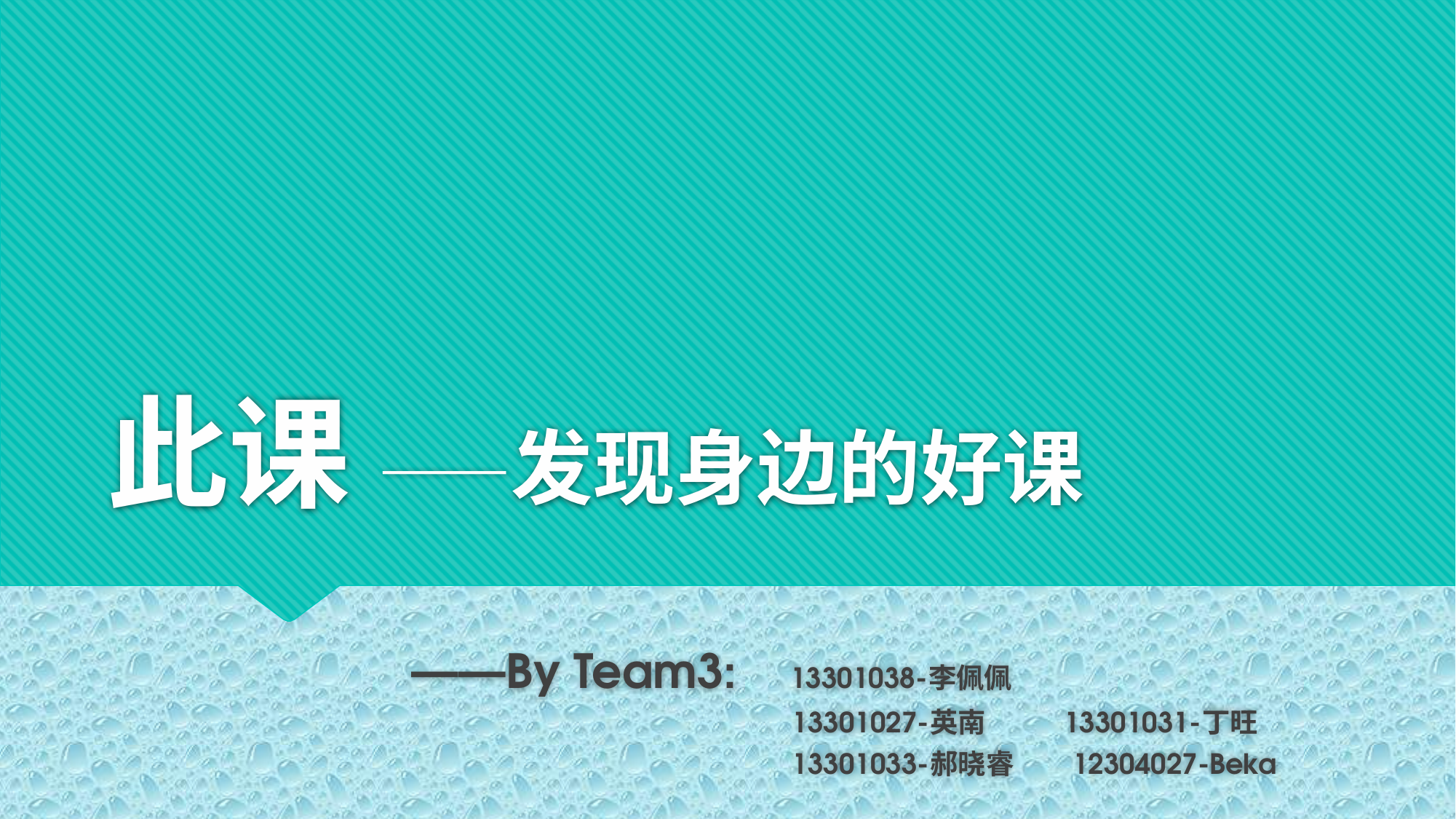

# 此课 ——发现身边的好课
            ——By Team3:    13301038-李佩佩
                                                                     13301027-英南            13301031-丁旺
                                                                     13301033-郝晓睿         12304027-Beka